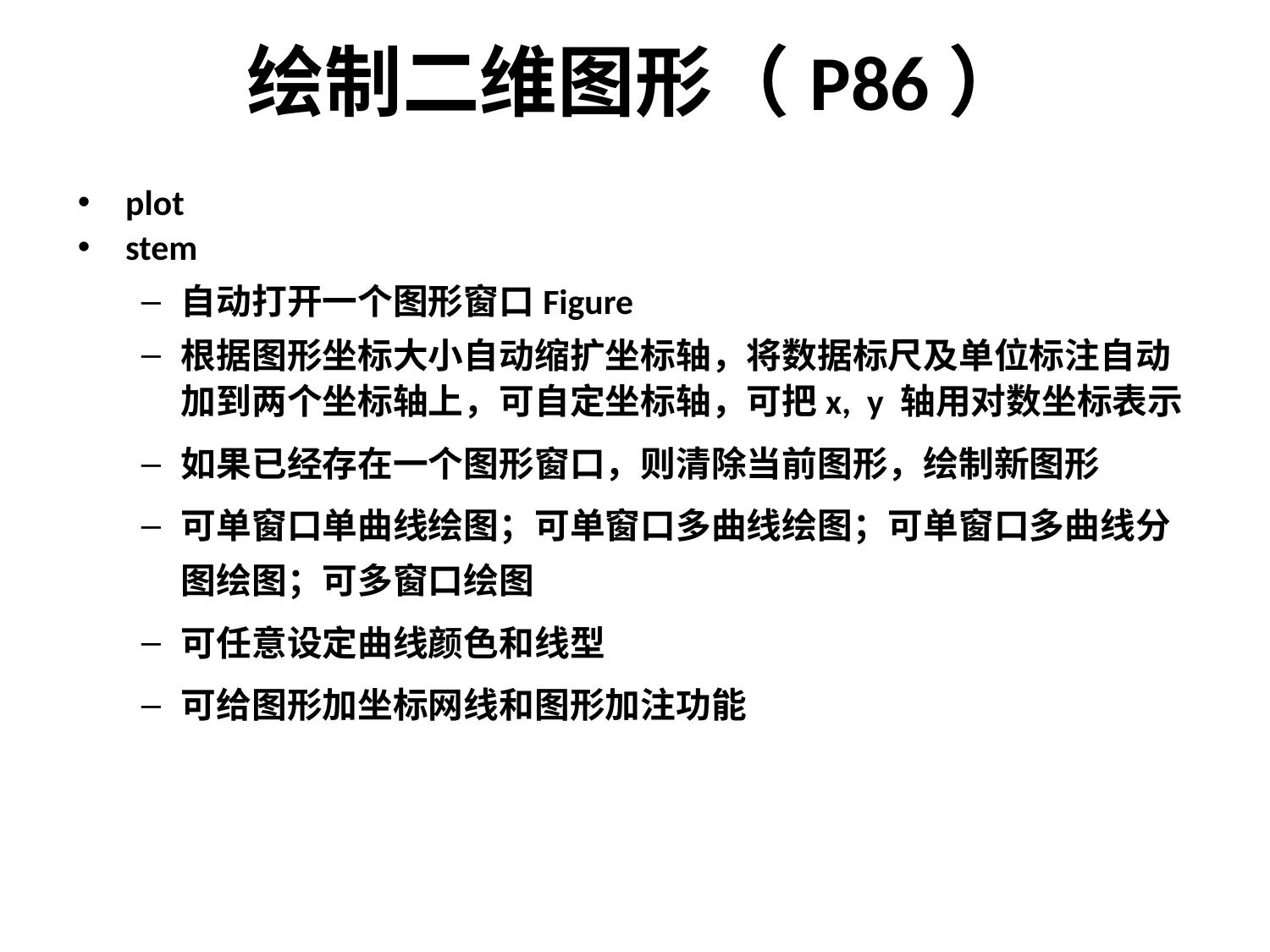

# 绘制二维图形（P86）
plot
stem
自动打开一个图形窗口Figure
根据图形坐标大小自动缩扩坐标轴，将数据标尺及单位标注自动加到两个坐标轴上，可自定坐标轴，可把x,  y 轴用对数坐标表示
如果已经存在一个图形窗口，则清除当前图形，绘制新图形
可单窗口单曲线绘图；可单窗口多曲线绘图；可单窗口多曲线分图绘图；可多窗口绘图
可任意设定曲线颜色和线型
可给图形加坐标网线和图形加注功能